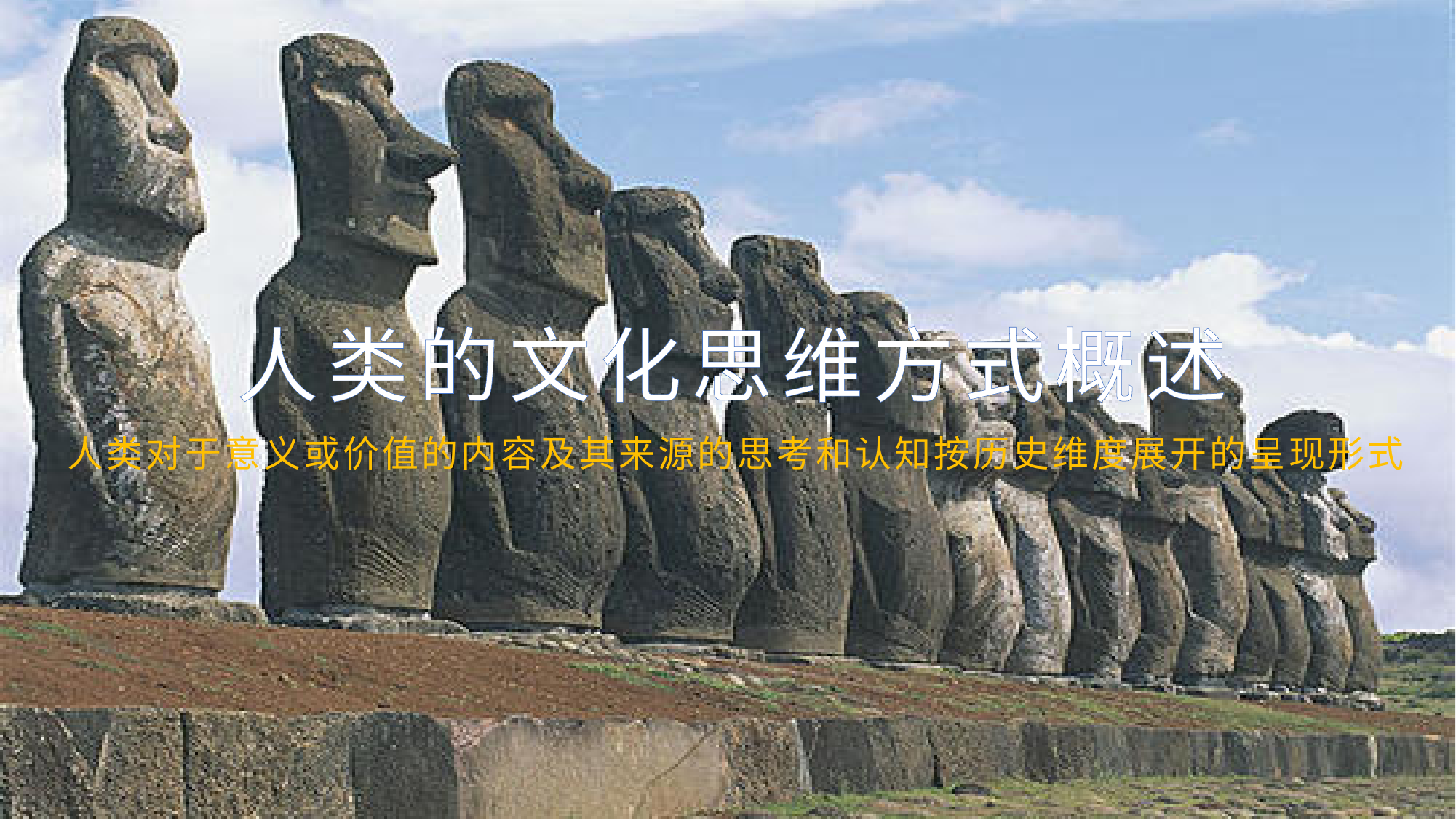

# 人类的文化思维方式概述
人类对于意义或价值的内容及其来源的思考和认知按历史维度展开的呈现形式